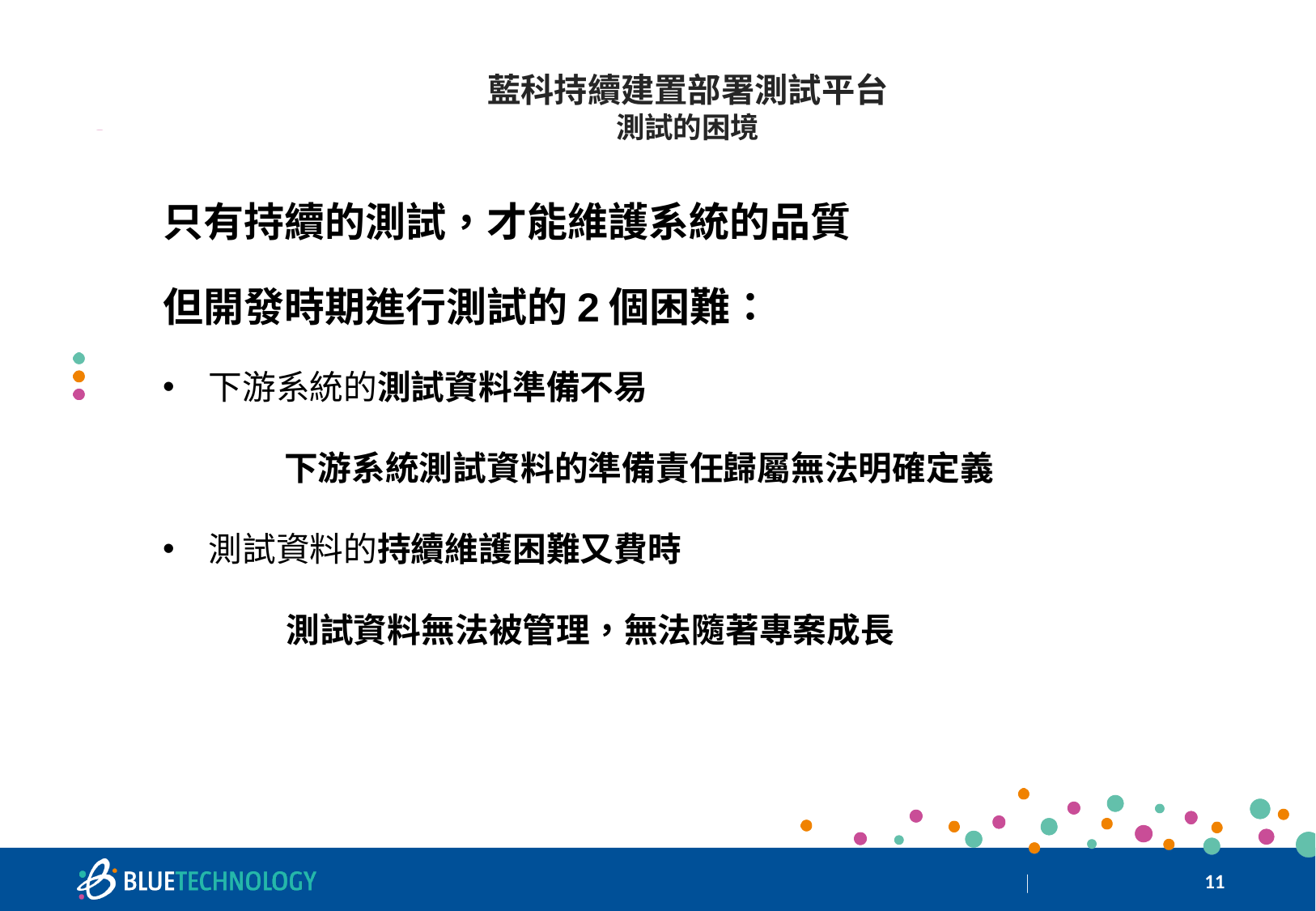

# 藍科持續建置部署測試平台 測試的困境
只有持續的測試，才能維護系統的品質

但開發時期進行測試的2個困難：

下游系統的測試資料準備不易

	下游系統測試資料的準備責任歸屬無法明確定義

測試資料的持續維護困難又費時

               測試資料無法被管理，無法隨著專案成長